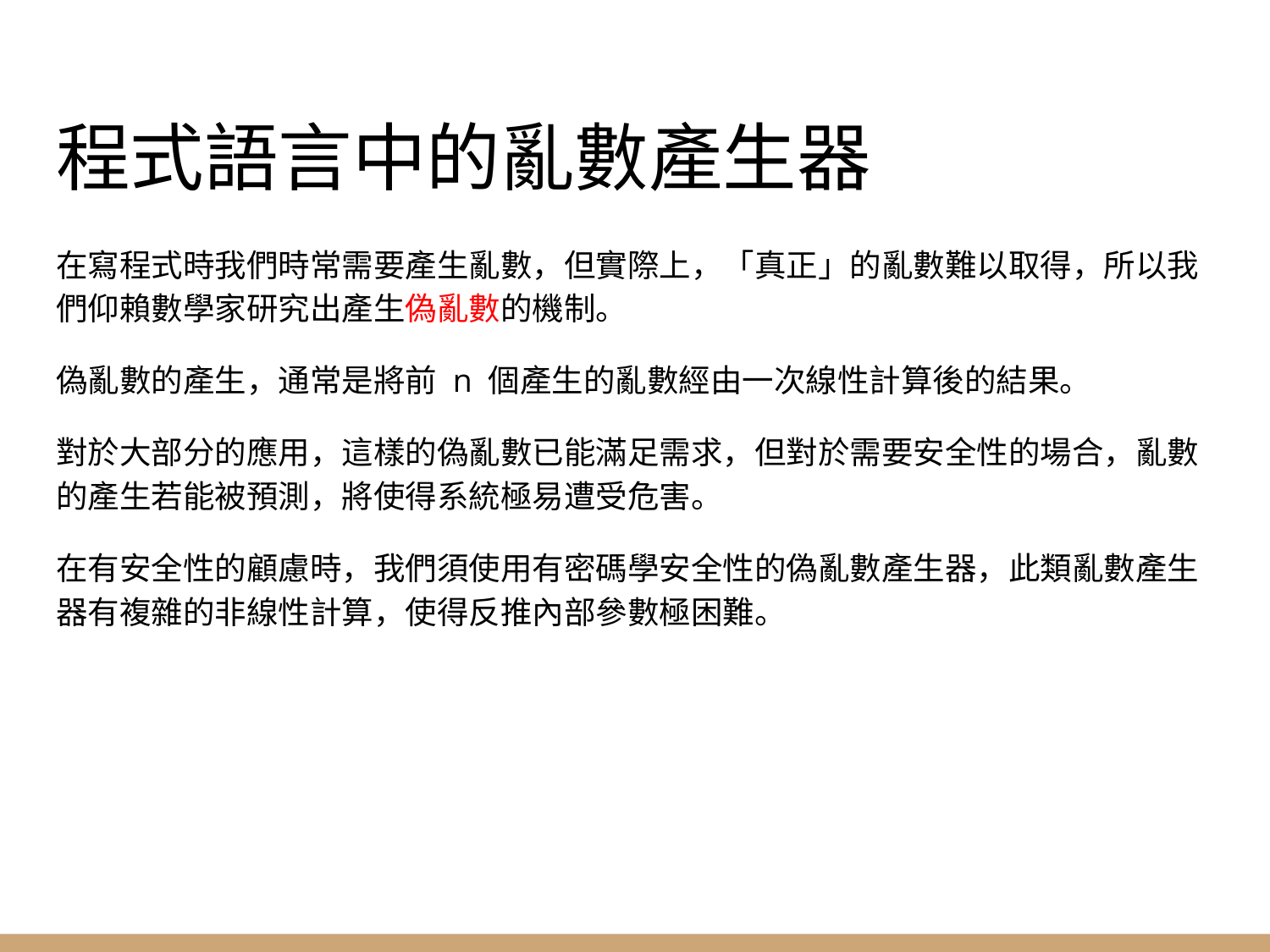

# 程式語言中的亂數產生器
在寫程式時我們時常需要產生亂數，但實際上，「真正」的亂數難以取得，所以我們仰賴數學家研究出產生偽亂數的機制。
偽亂數的產生，通常是將前 n 個產生的亂數經由一次線性計算後的結果。
對於大部分的應用，這樣的偽亂數已能滿足需求，但對於需要安全性的場合，亂數的產生若能被預測，將使得系統極易遭受危害。
在有安全性的顧慮時，我們須使用有密碼學安全性的偽亂數產生器，此類亂數產生器有複雜的非線性計算，使得反推內部參數極困難。